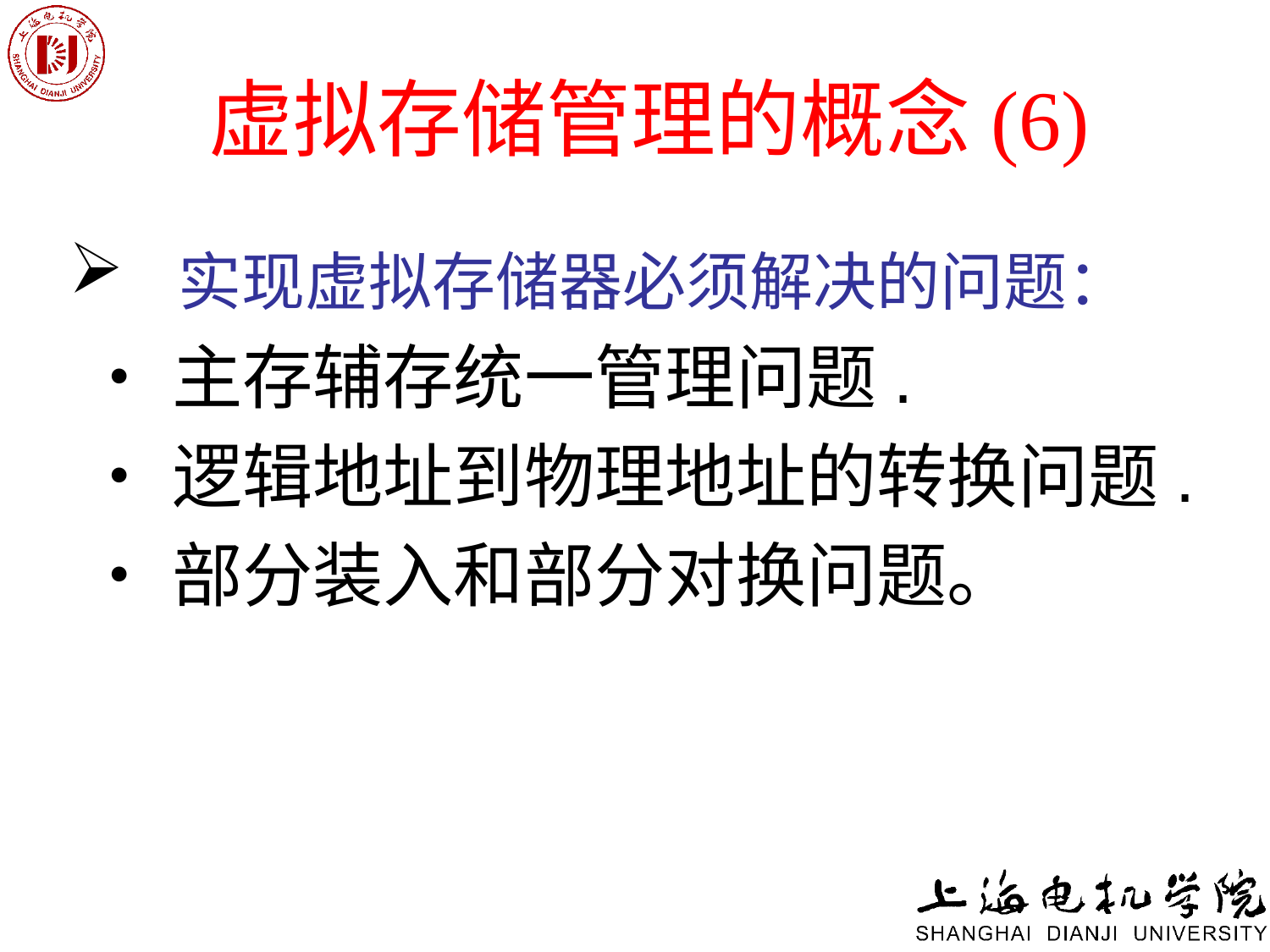

# 虚拟存储管理的概念(6)
 实现虚拟存储器必须解决的问题：
 •主存辅存统一管理问题.
 •逻辑地址到物理地址的转换问题.
 •部分装入和部分对换问题。